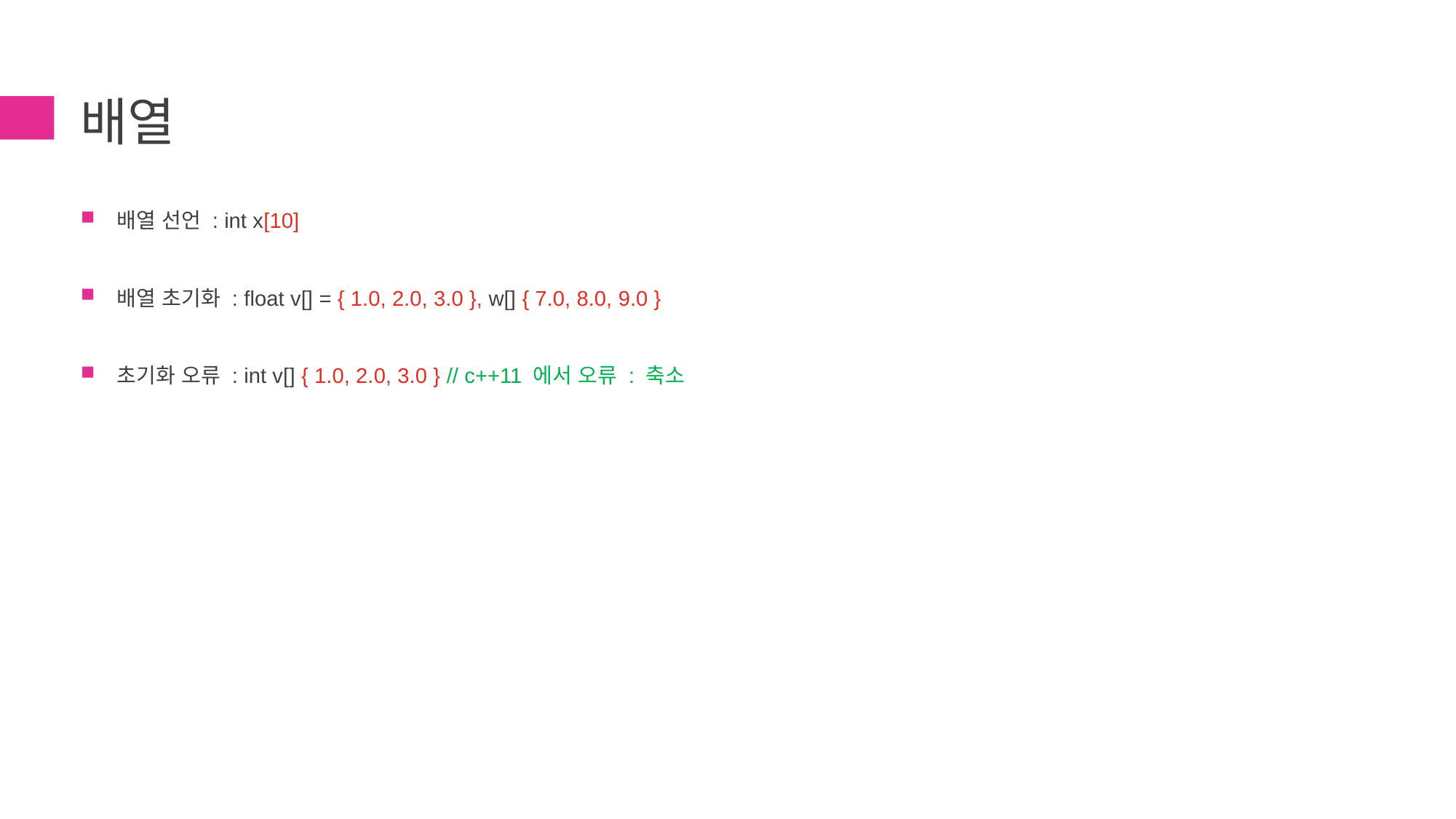

# 배열
배열 선언 : int x[10]

배열 초기화 : float v[] = { 1.0, 2.0, 3.0 }, w[] { 7.0, 8.0, 9.0 }

초기화 오류 : int v[] { 1.0, 2.0, 3.0 } // c++11 에서 오류 : 축소